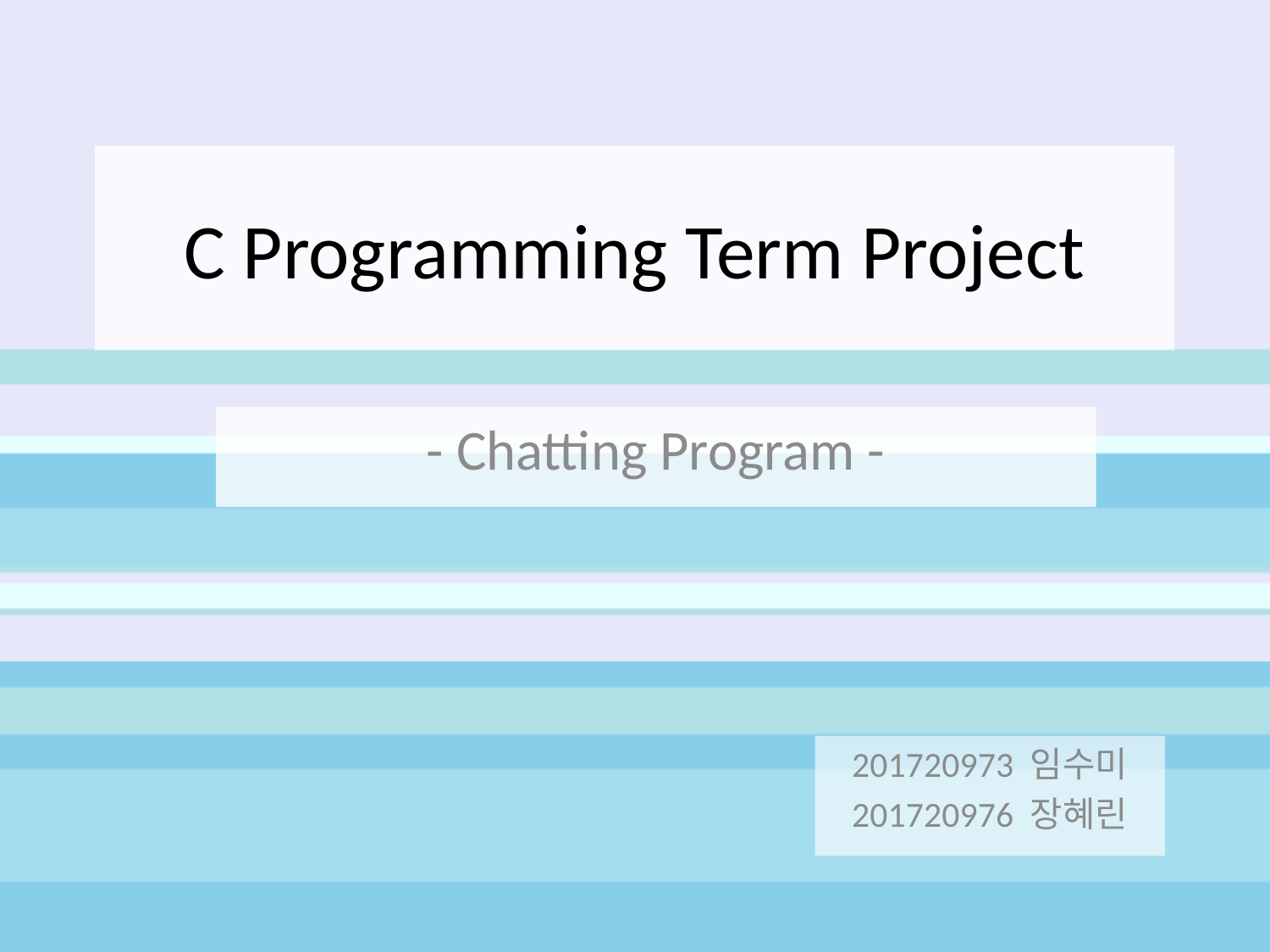

# C Programming Term Project
- Chatting Program -
201720973 임수미
201720976 장혜린